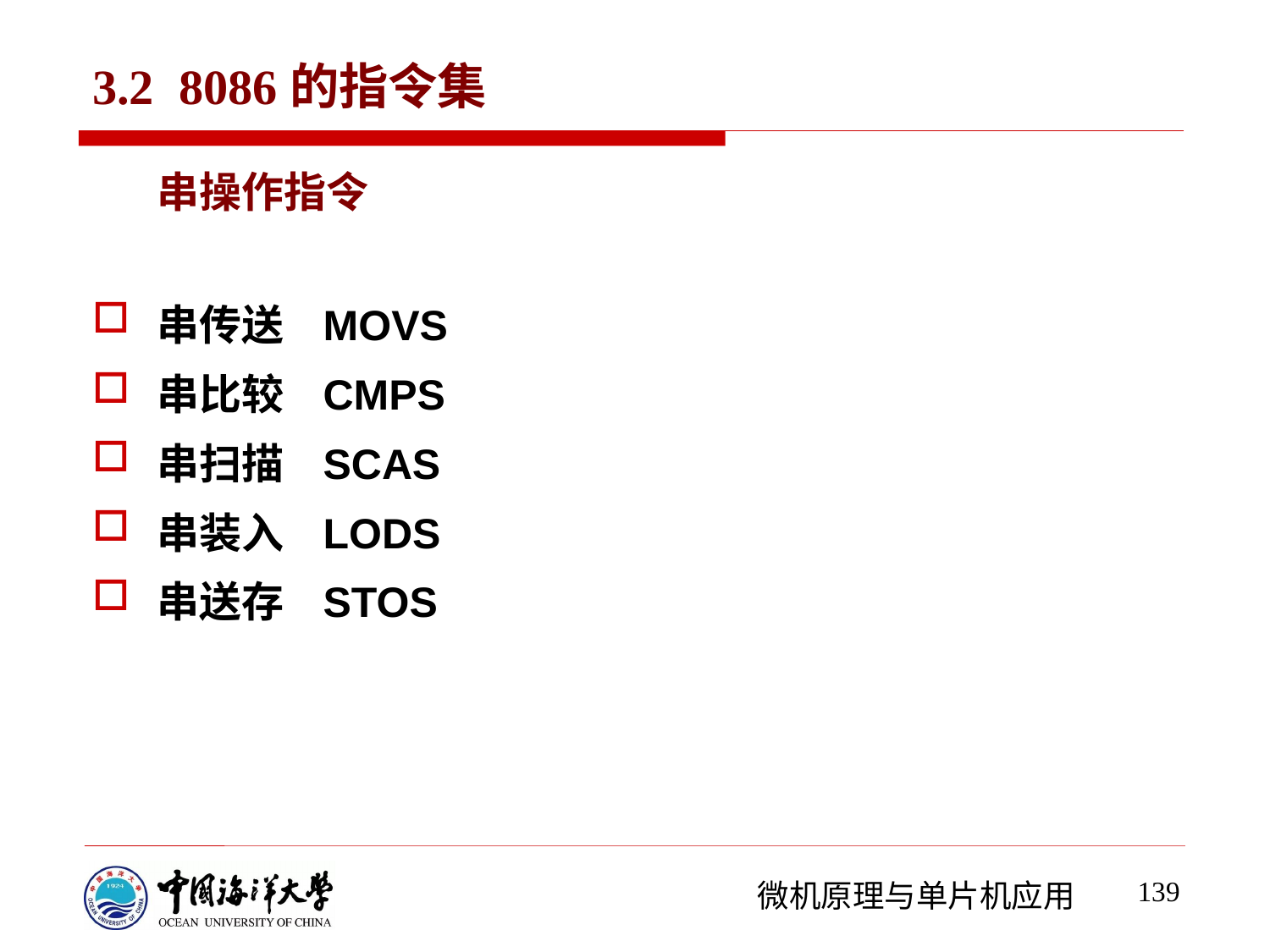

# 3.2  8086的指令集
串操作指令

串传送   MOVS
串比较   CMPS
串扫描   SCAS
串装入   LODS
串送存   STOS

139